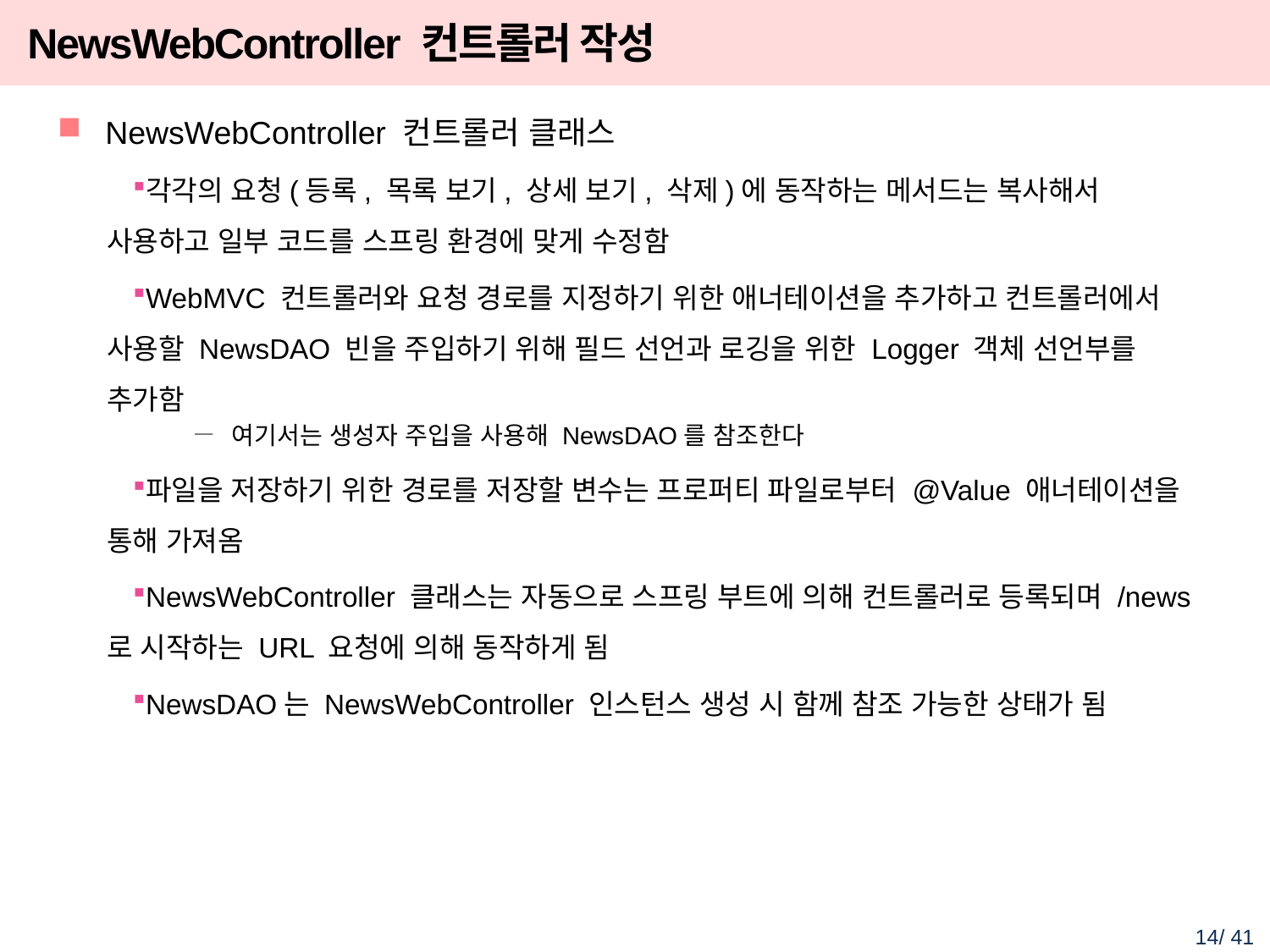

# NewsWebController 컨트롤러 작성
NewsWebController 컨트롤러 클래스
각각의 요청(등록, 목록 보기, 상세 보기, 삭제)에 동작하는 메서드는 복사해서 사용하고 일부 코드를 스프링 환경에 맞게 수정함
WebMVC 컨트롤러와 요청 경로를 지정하기 위한 애너테이션을 추가하고 컨트롤러에서 사용할 NewsDAO 빈을 주입하기 위해 필드 선언과 로깅을 위한 Logger 객체 선언부를 추가함
여기서는 생성자 주입을 사용해 NewsDAO를 참조한다
파일을 저장하기 위한 경로를 저장할 변수는 프로퍼티 파일로부터 @Value 애너테이션을 통해 가져옴
NewsWebController 클래스는 자동으로 스프링 부트에 의해 컨트롤러로 등록되며 /news로 시작하는 URL 요청에 의해 동작하게 됨
NewsDAO는 NewsWebController 인스턴스 생성 시 함께 참조 가능한 상태가 됨